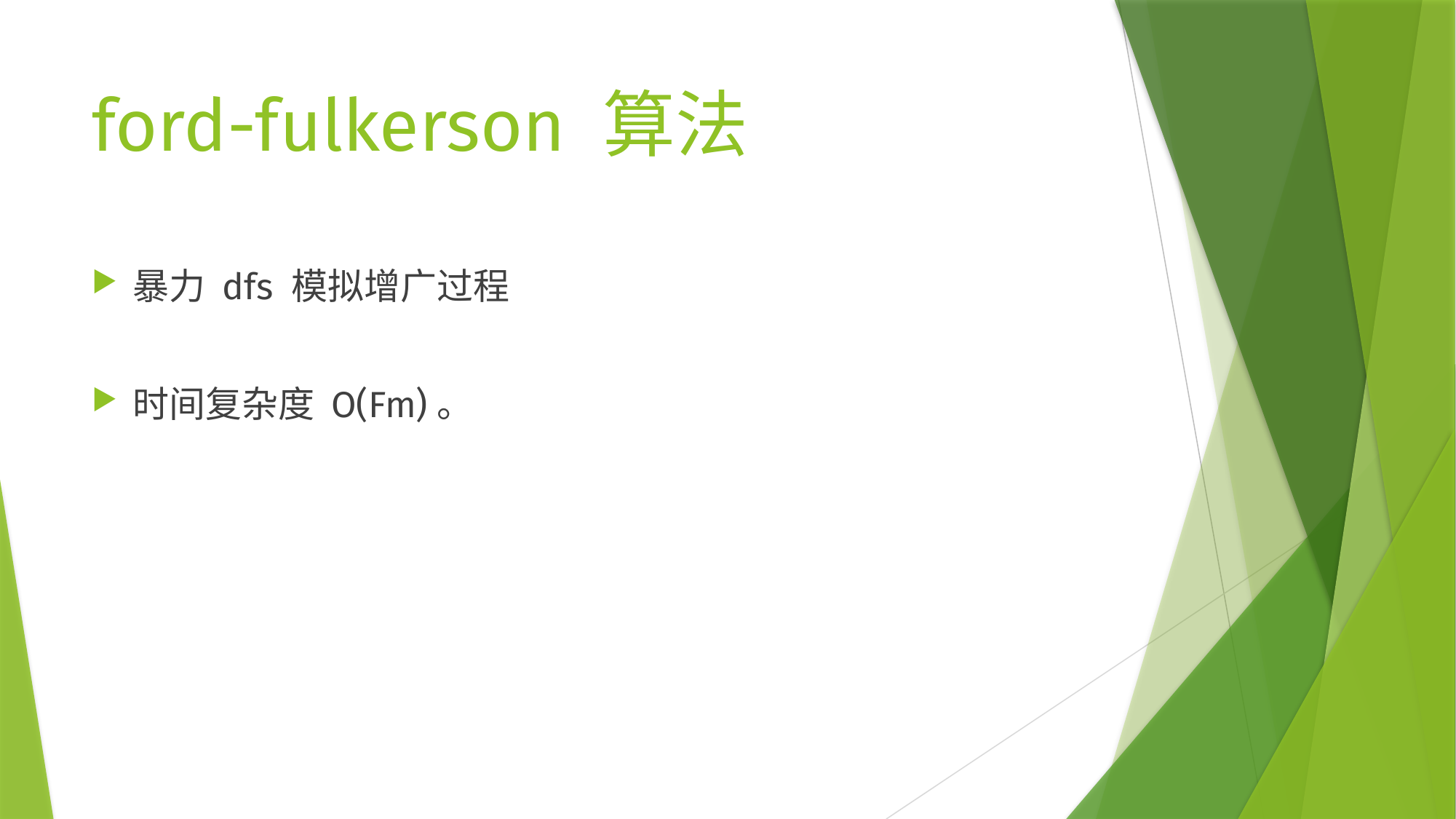

# ford-fulkerson 算法
暴力 dfs 模拟增广过程

时间复杂度 O(Fm)。